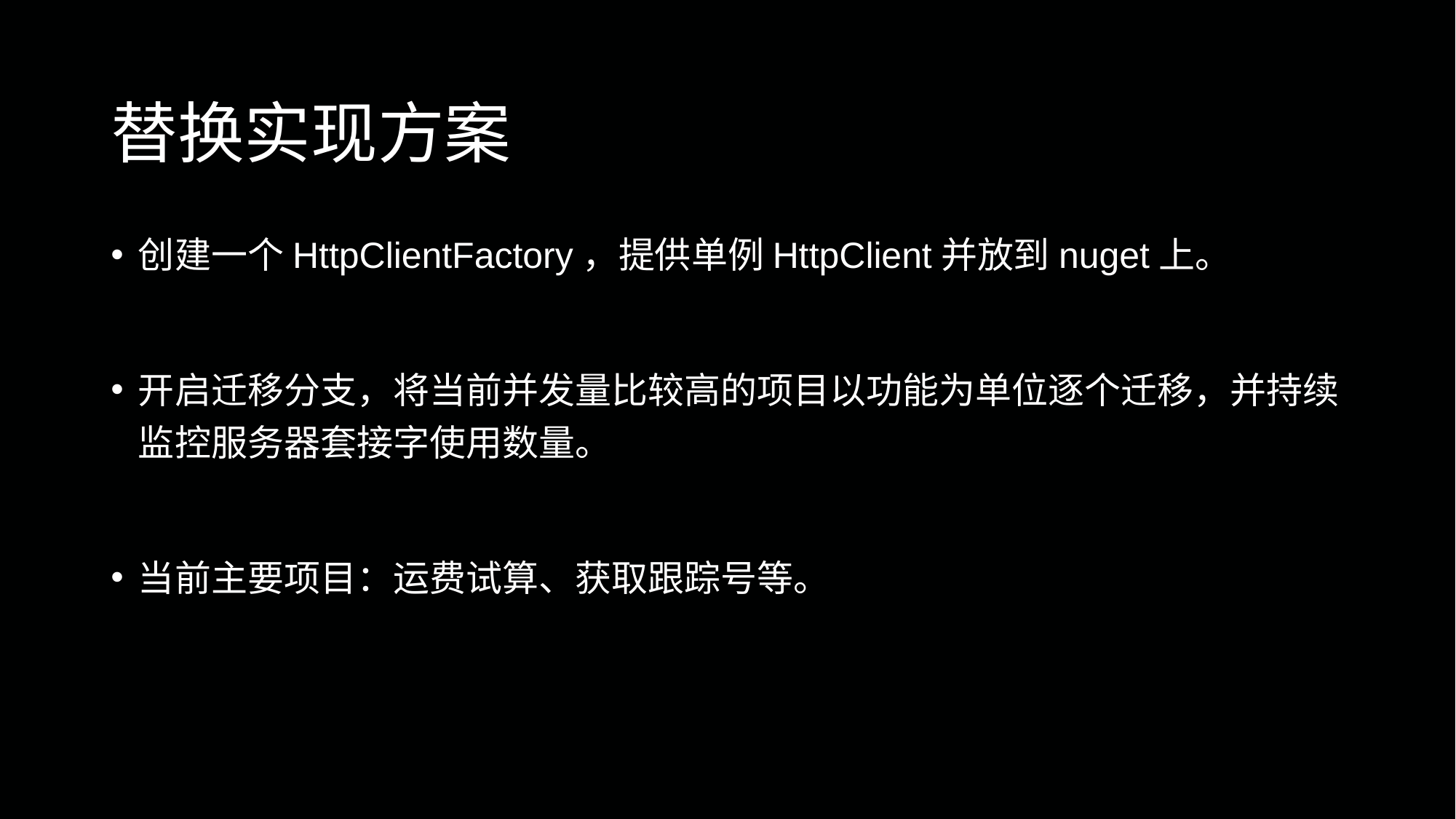

# 替换实现方案
创建一个HttpClientFactory，提供单例HttpClient并放到nuget上。

开启迁移分支，将当前并发量比较高的项目以功能为单位逐个迁移，并持续监控服务器套接字使用数量。

当前主要项目：运费试算、获取跟踪号等。